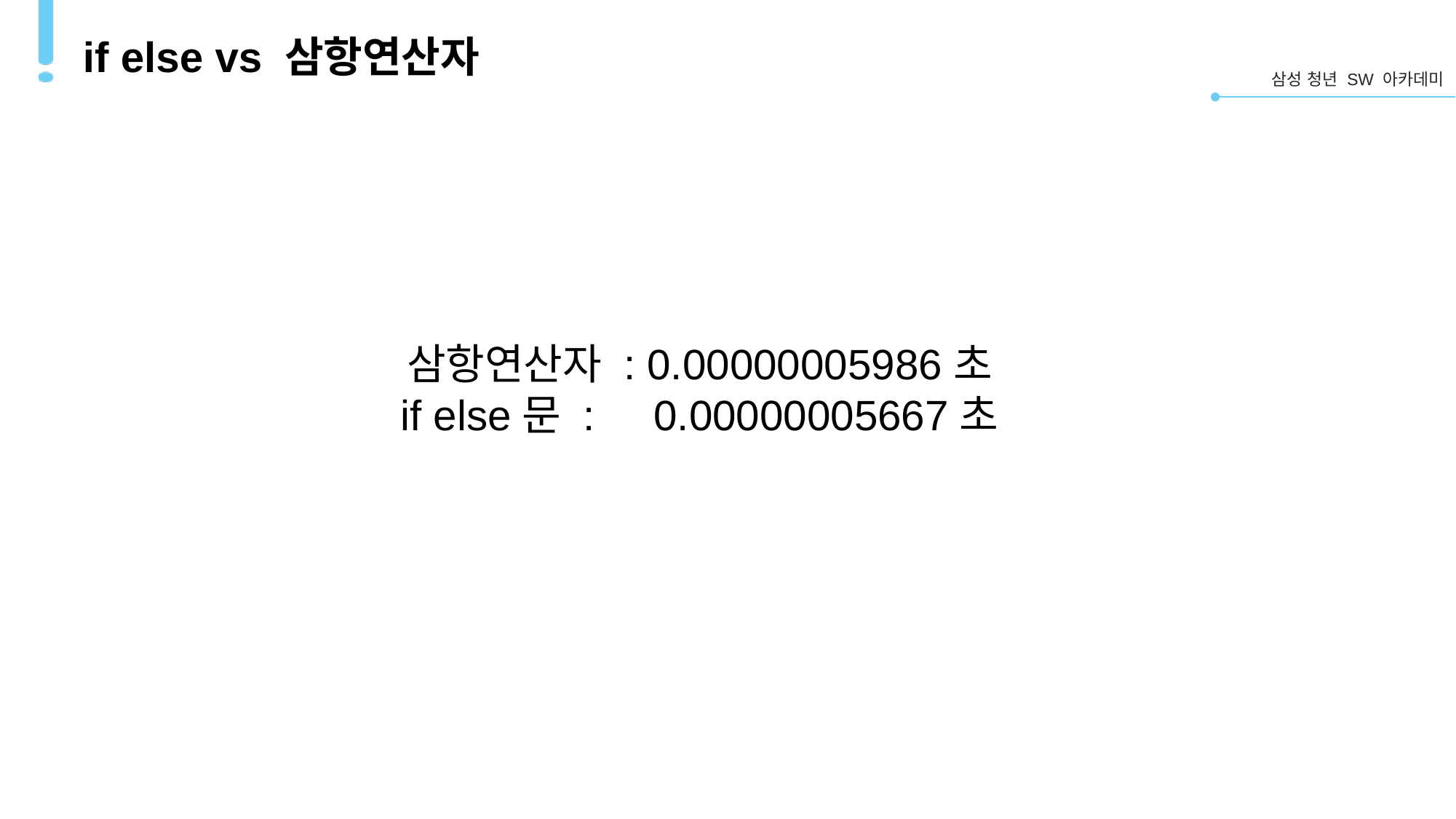

# if else vs 삼항연산자
삼항연산자 : 0.00000005986초
if else문 :     0.00000005667초